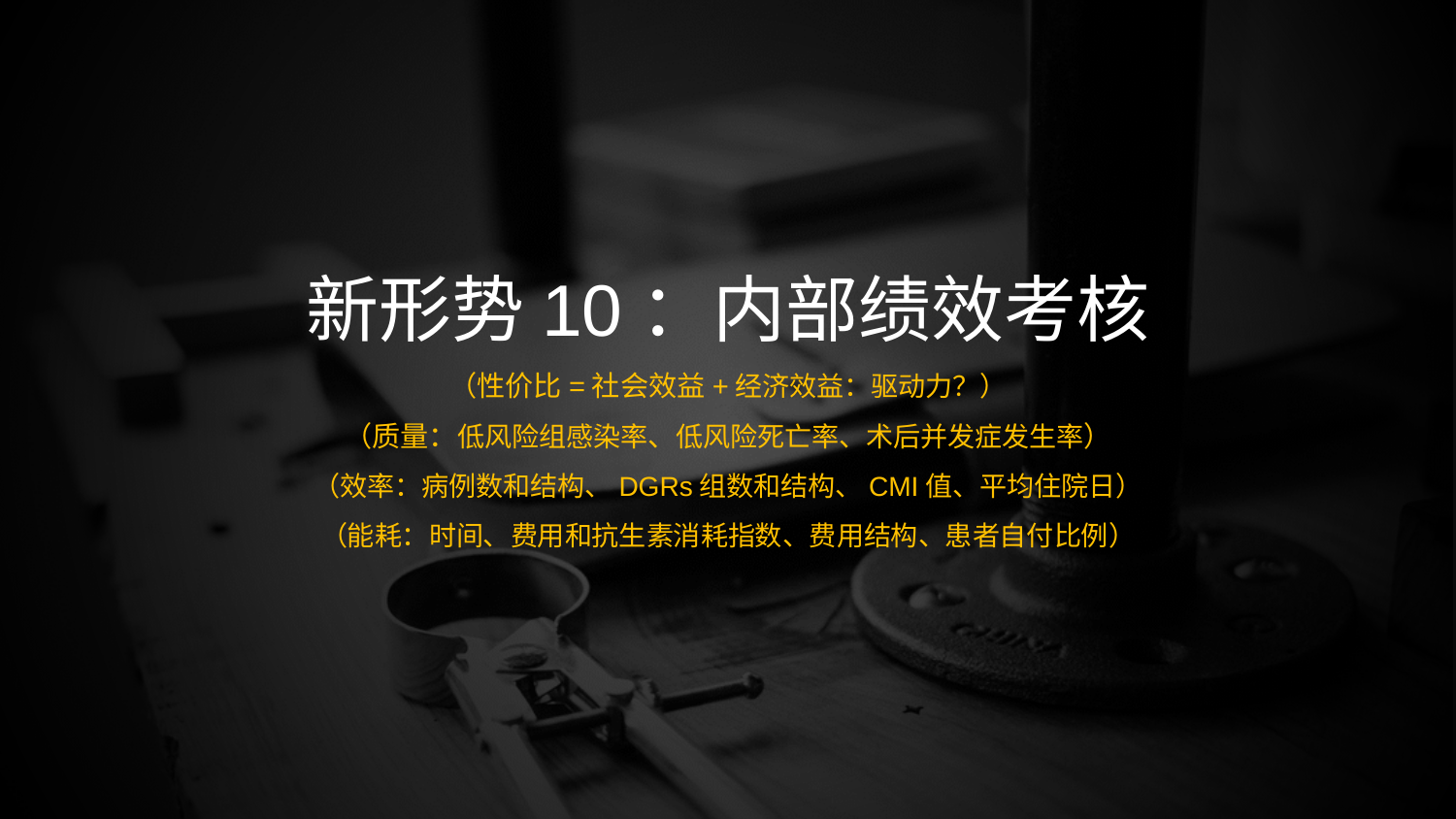

新形势10：内部绩效考核
（性价比=社会效益+经济效益：驱动力？）
（质量：低风险组感染率、低风险死亡率、术后并发症发生率）
（效率：病例数和结构、DGRs组数和结构、CMI值、平均住院日）
（能耗：时间、费用和抗生素消耗指数、费用结构、患者自付比例）